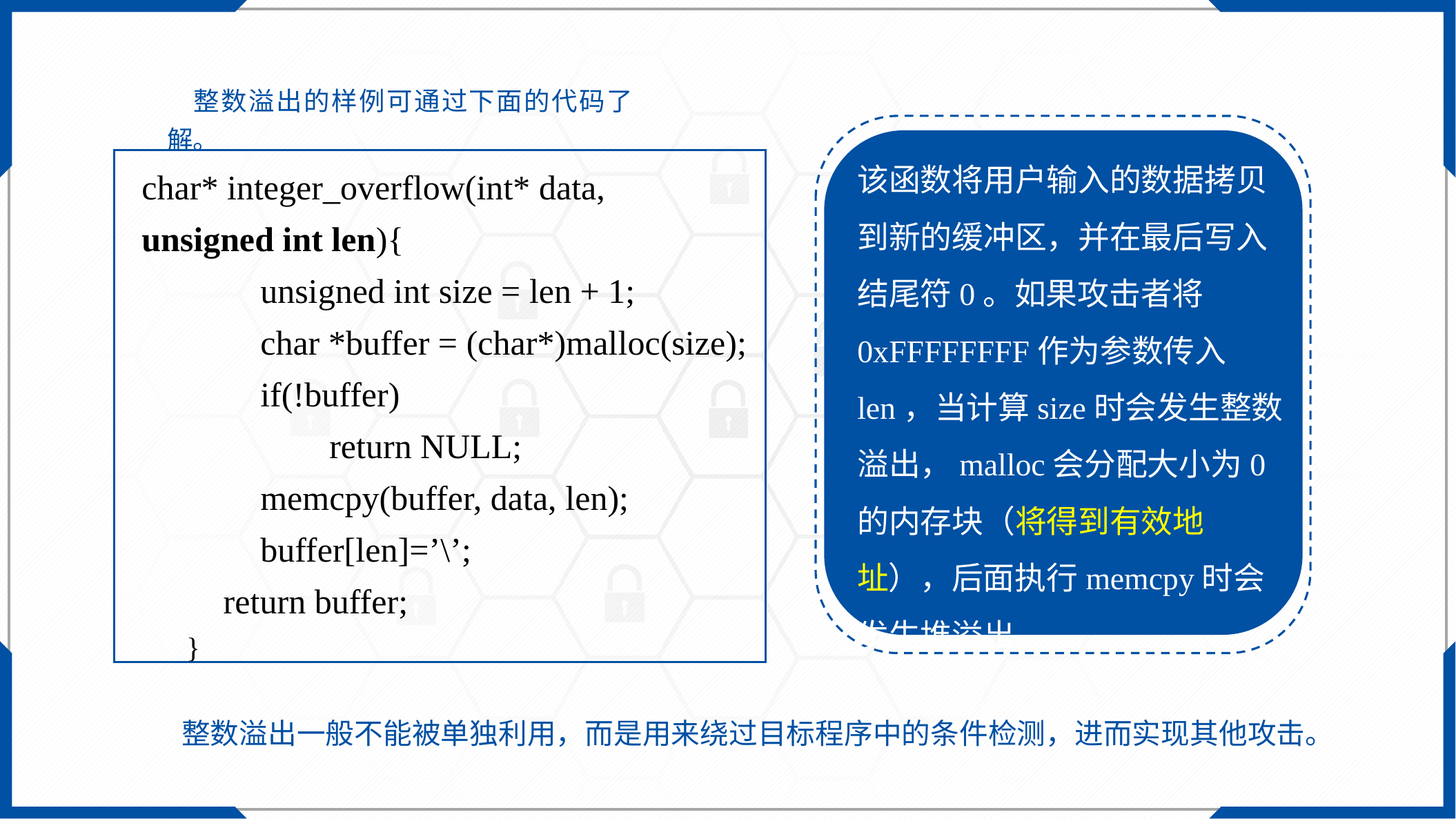

整数溢出的样例可通过下面的代码了解。

该函数将用户输入的数据拷贝到新的缓冲区，并在最后写入结尾符0。如果攻击者将0xFFFFFFFF作为参数传入len，当计算size时会发生整数溢出，malloc会分配大小为0的内存块（将得到有效地址），后面执行memcpy时会发生堆溢出。
char* integer_overflow(int* data,
unsigned int len){
	unsigned int size = len + 1;
	char *buffer = (char*)malloc(size);
	if(!buffer)
                    return NULL;
	memcpy(buffer, data, len);
	buffer[len]=’\’;
      return buffer;
}

整数溢出一般不能被单独利用，而是用来绕过目标程序中的条件检测，进而实现其他攻击。